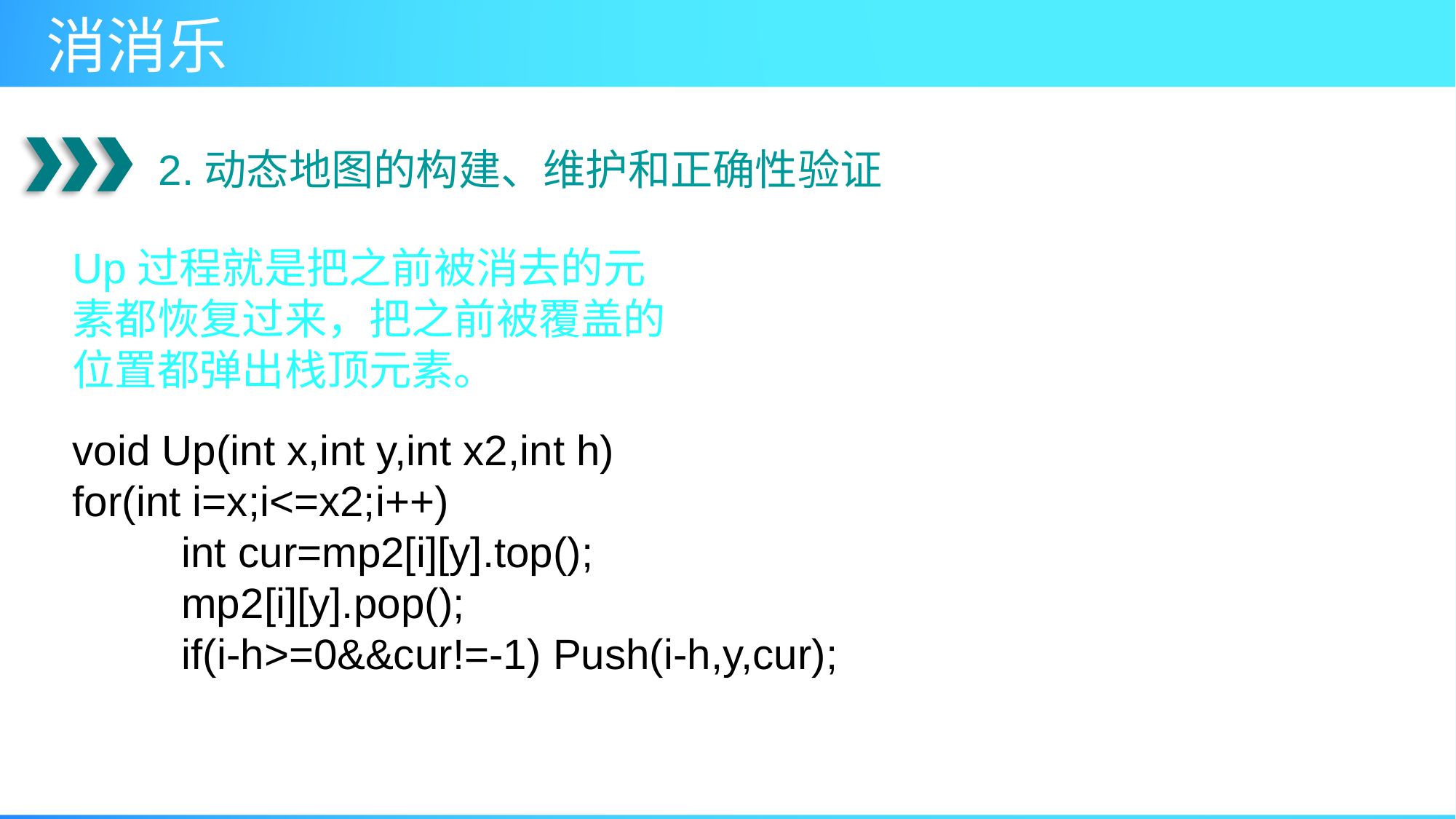

2.动态地图的构建、维护和正确性验证
Up过程就是把之前被消去的元素都恢复过来，把之前被覆盖的位置都弹出栈顶元素。
void Up(int x,int y,int x2,int h)
for(int i=x;i<=x2;i++)
	int cur=mp2[i][y].top();
	mp2[i][y].pop();
	if(i-h>=0&&cur!=-1) Push(i-h,y,cur);